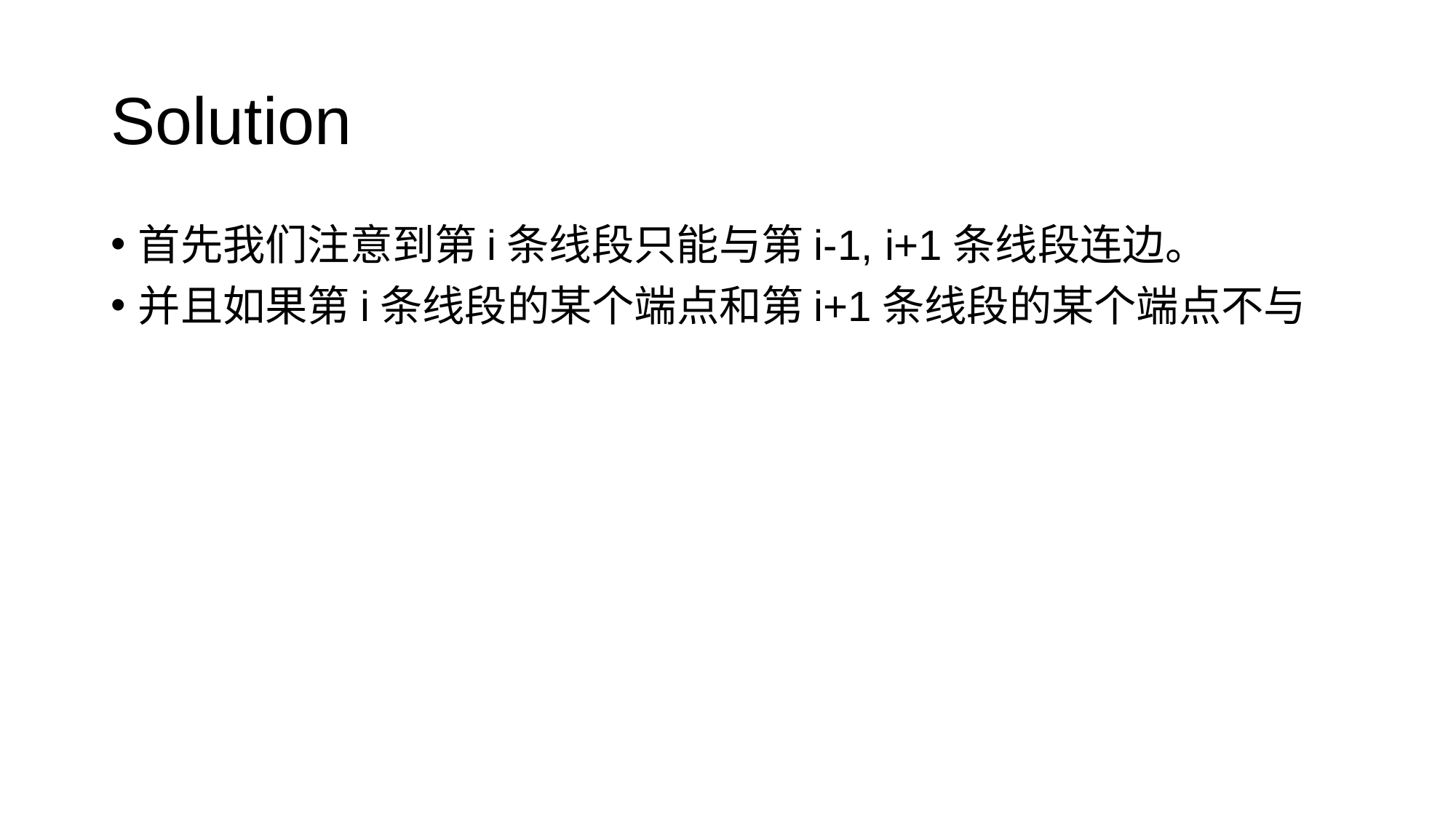

# Solution
首先我们注意到第i条线段只能与第i-1, i+1条线段连边。
并且如果第i条线段的某个端点和第i+1条线段的某个端点不与